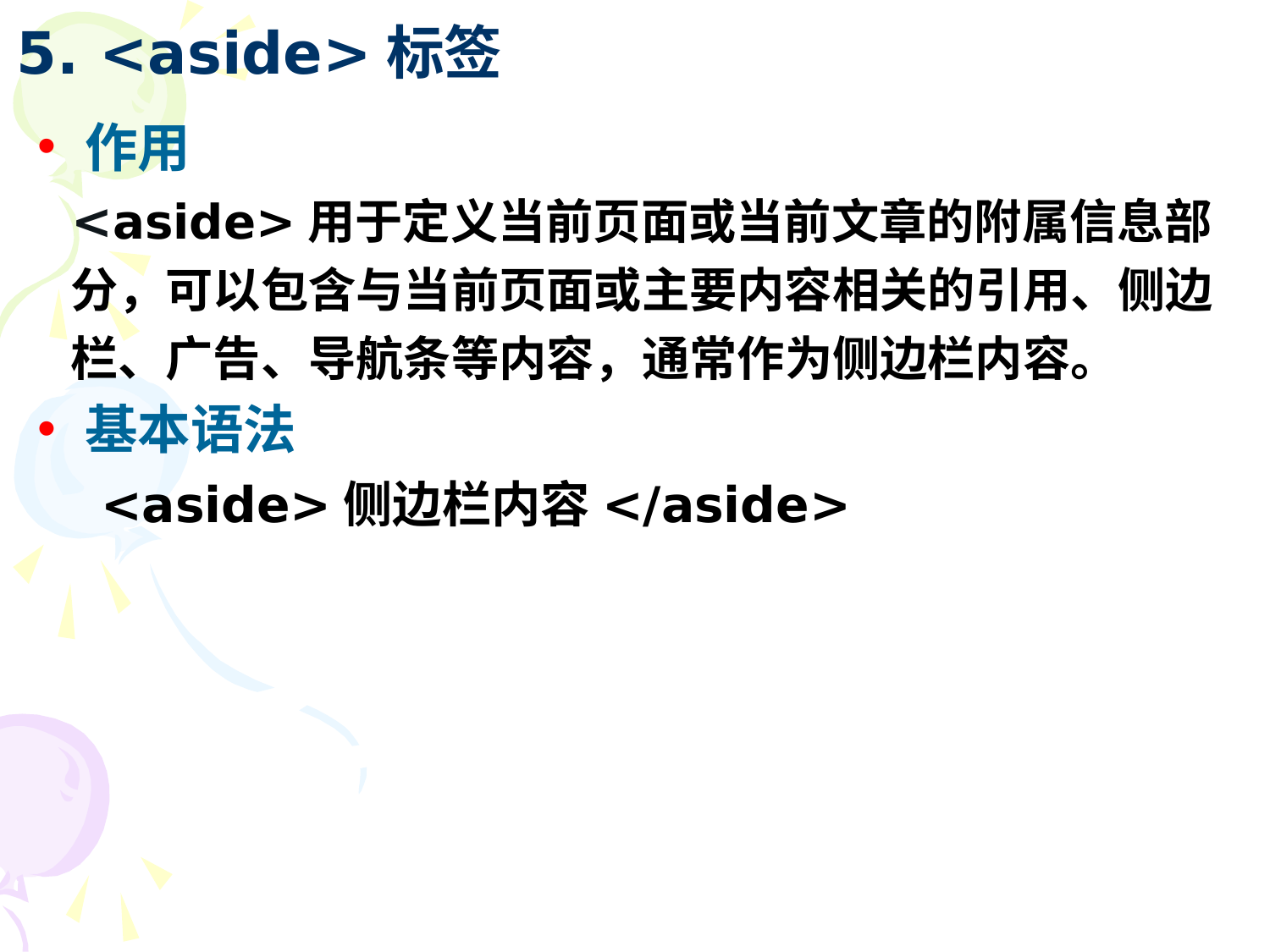

# 5. <aside>标签
作用
  <aside>用于定义当前页面或当前文章的附属信息部
  分，可以包含与当前页面或主要内容相关的引用、侧边
  栏、广告、导航条等内容，通常作为侧边栏内容。
基本语法
<aside>侧边栏内容</aside>